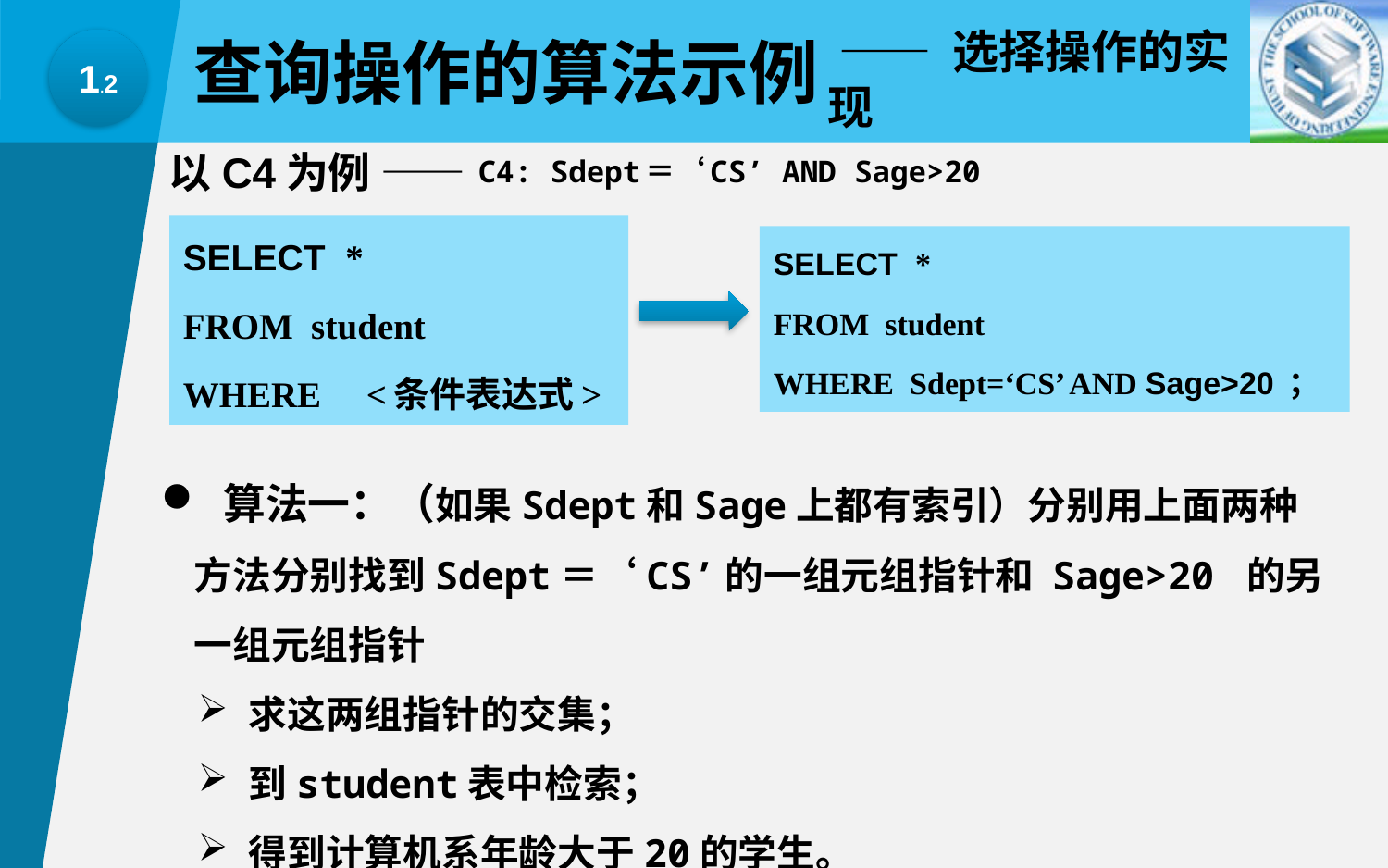

查询操作的算法示例
 —— 选择操作的实现
1.2
C4: Sdept＝‘CS’ AND Sage>20
以C4为例 ——
SELECT  *
FROM  student
WHERE     <条件表达式>
SELECT  *
FROM  student
WHERE  Sdept=‘CS’ AND Sage>20 ；

 算法一：（如果Sdept和Sage上都有索引）分别用上面两种方法分别找到Sdept＝‘CS’的一组元组指针和 Sage>20 的另一组元组指针
 求这两组指针的交集；
 到student表中检索；
 得到计算机系年龄大于20的学生。